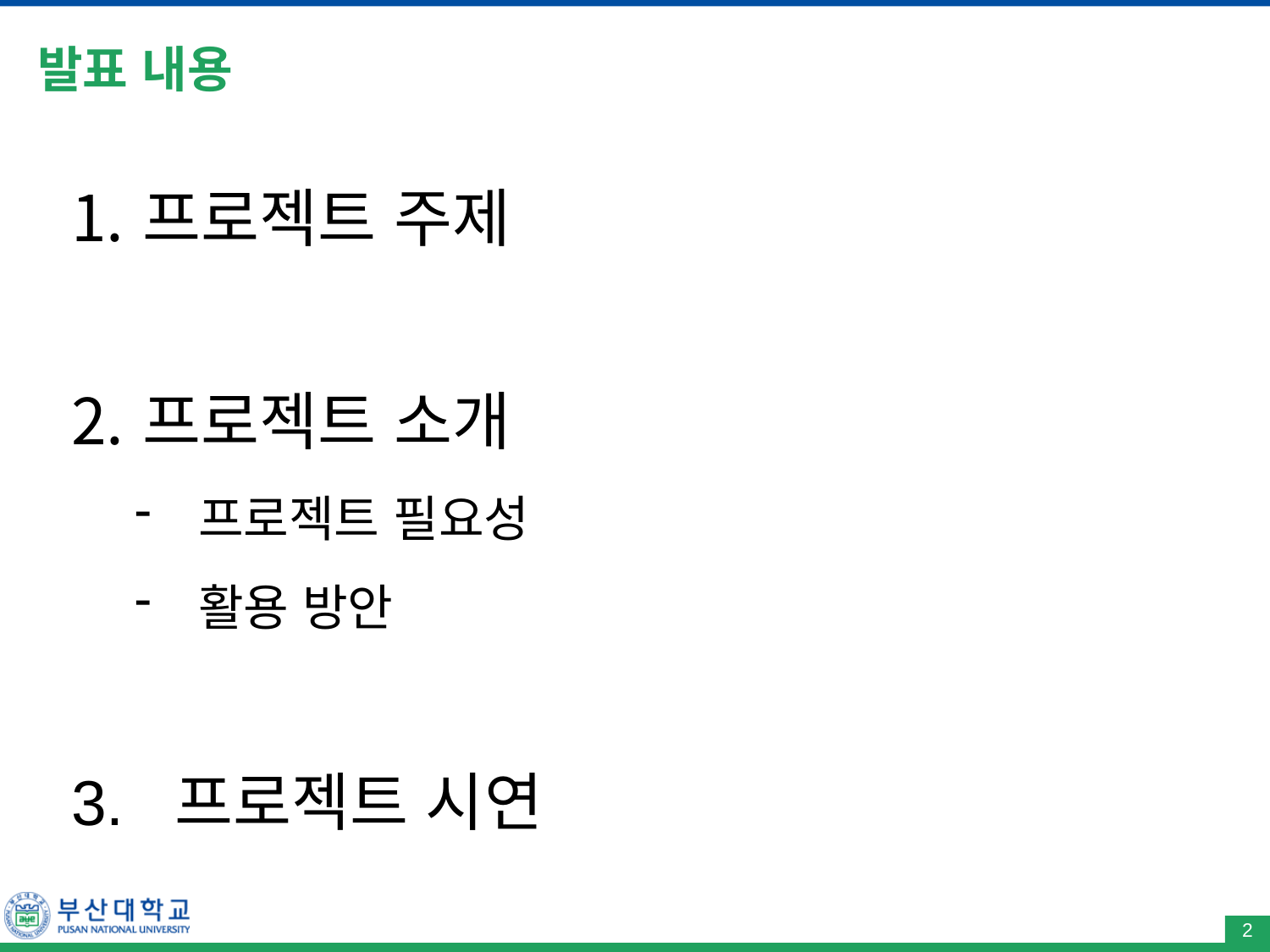

# 발표 내용
프로젝트 주제

프로젝트 소개
프로젝트 필요성
활용 방안

3.  프로젝트 시연
2